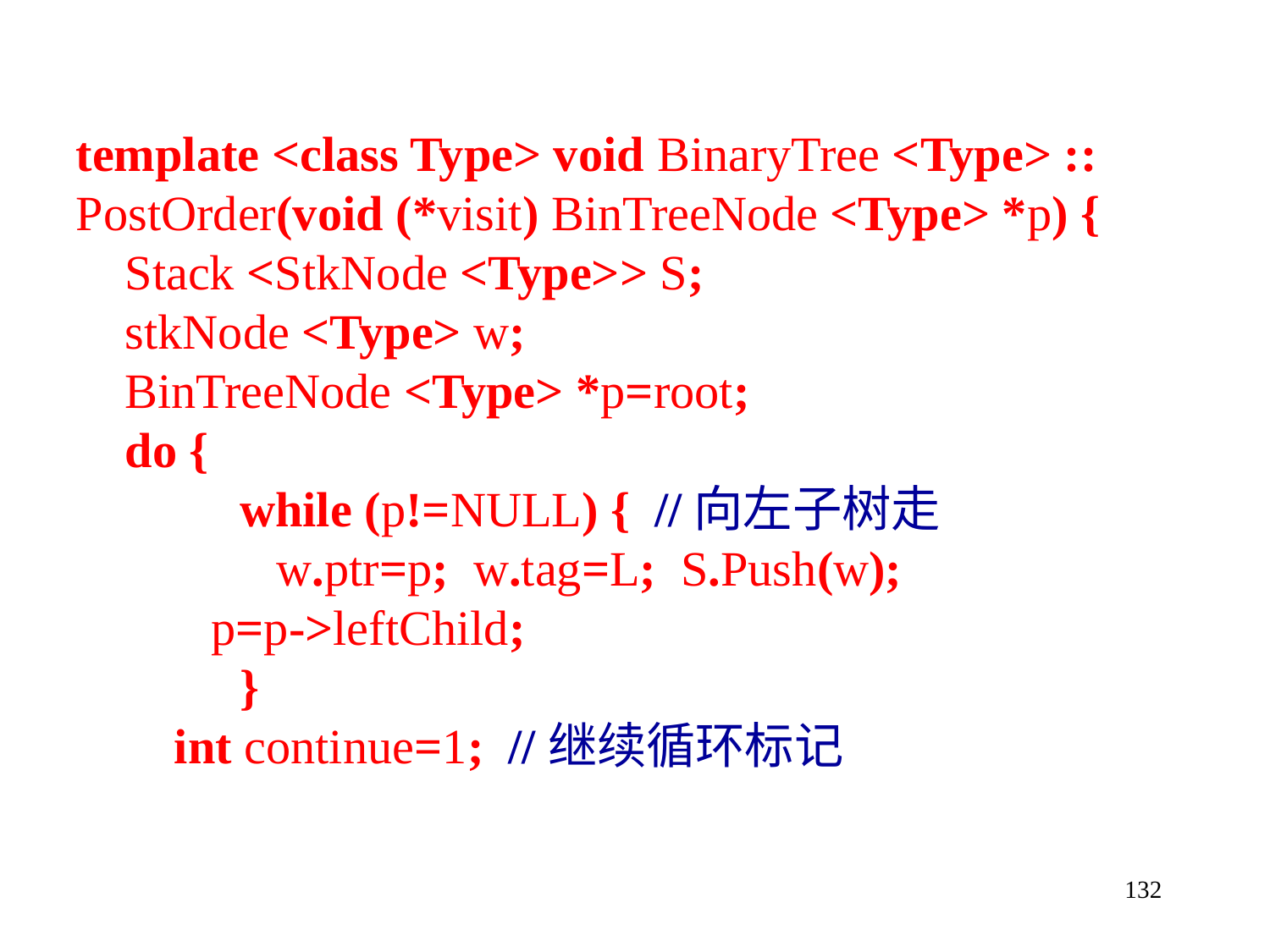

template <class Type> void BinaryTree <Type> ::
PostOrder(void (*visit) BinTreeNode <Type> *p) {
    Stack <StkNode <Type>> S;
    stkNode <Type> w;
    BinTreeNode <Type> *p=root;
    do {
	   while (p!=NULL) {  //向左子树走
	      w.ptr=p;  w.tag=L;  S.Push(w);
           p=p->leftChild;					         	   }
        int continue=1;  //继续循环标记
132